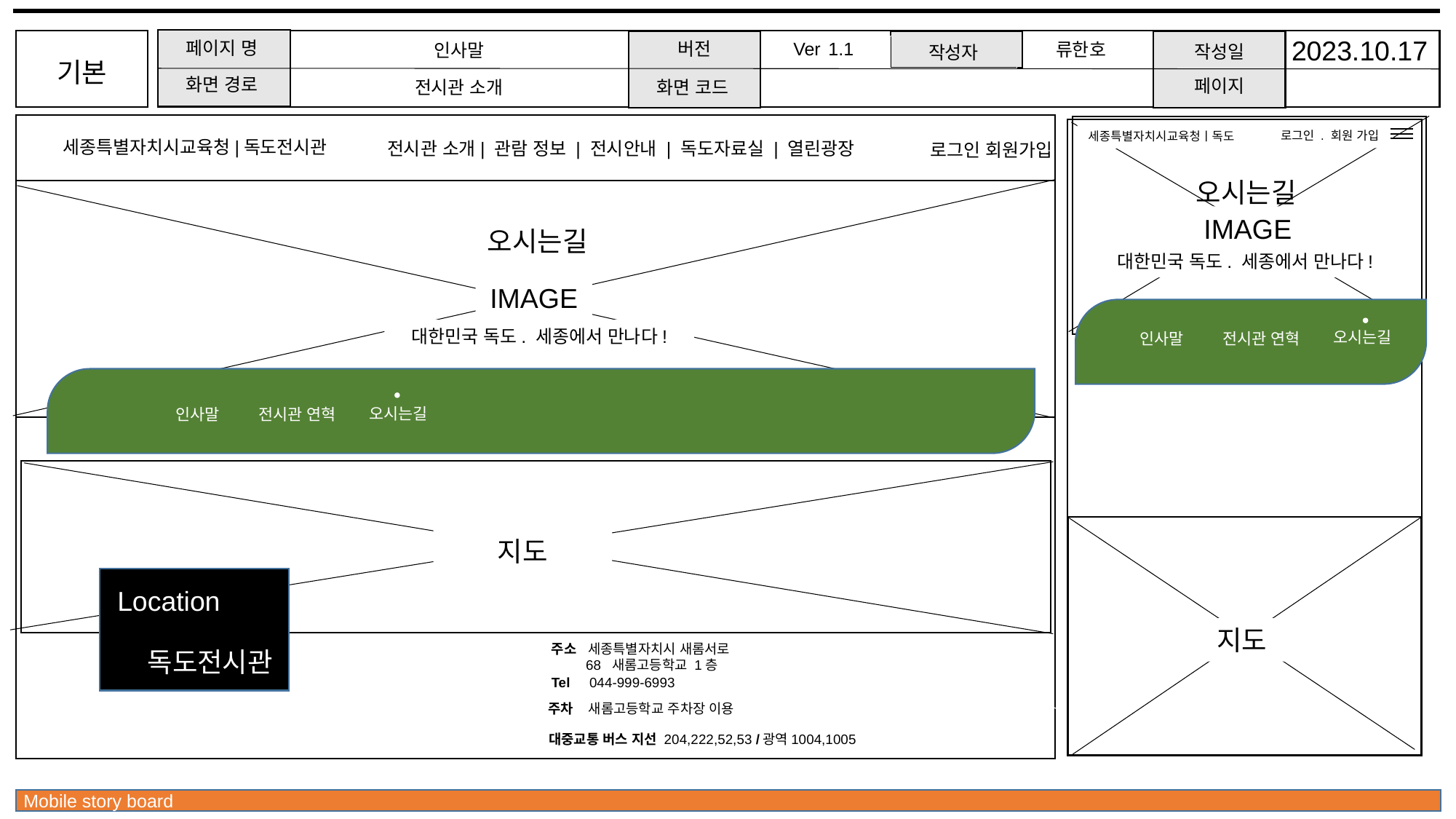

Ver 1.1
2023.10.17

페이지 명

버전
류한호
인사말
작성일
작성자
기본
화면 경로
페이지
전시관 소개
화면 코드

로그인 . 회원 가입
세종특별자치시교육청ㅣ독도
세종특별자치시교육청|독도전시관
전시관 소개| 관람 정보 | 전시안내 | 독도자료실 | 열린광장
로그인 회원가입
오시는길

IMAGE
오시는길
대한민국 독도. 세종에서 만나다!
IMAGE

대한민국 독도. 세종에서 만나다!
오시는길
전시관 연혁
인사말

오시는길
전시관 연혁
인사말

지도

지도

Location
주소   세종특별자치시 새롬서로
         68  새롬고등학교 1층
Tel     044-999-6993
주차    새롬고등학교 주차장 이용
대중교통 버스 지선 204,222,52,53 /광역1004,1005
독도전시관
Mobile story board